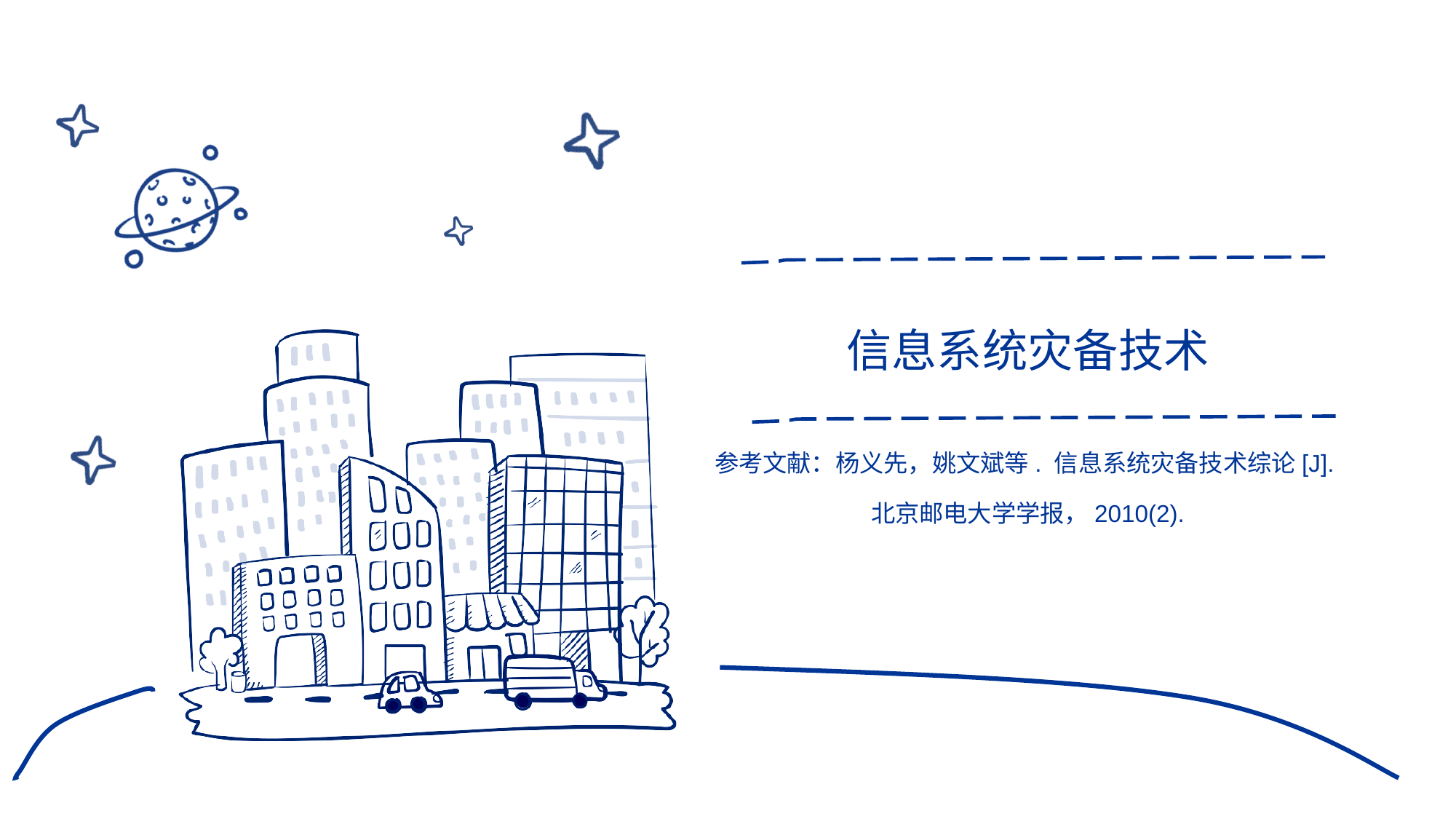

# 信息系统灾备技术
参考文献：杨义先，姚文斌等. 信息系统灾备技术综论[J].
北京邮电大学学报，2010(2).